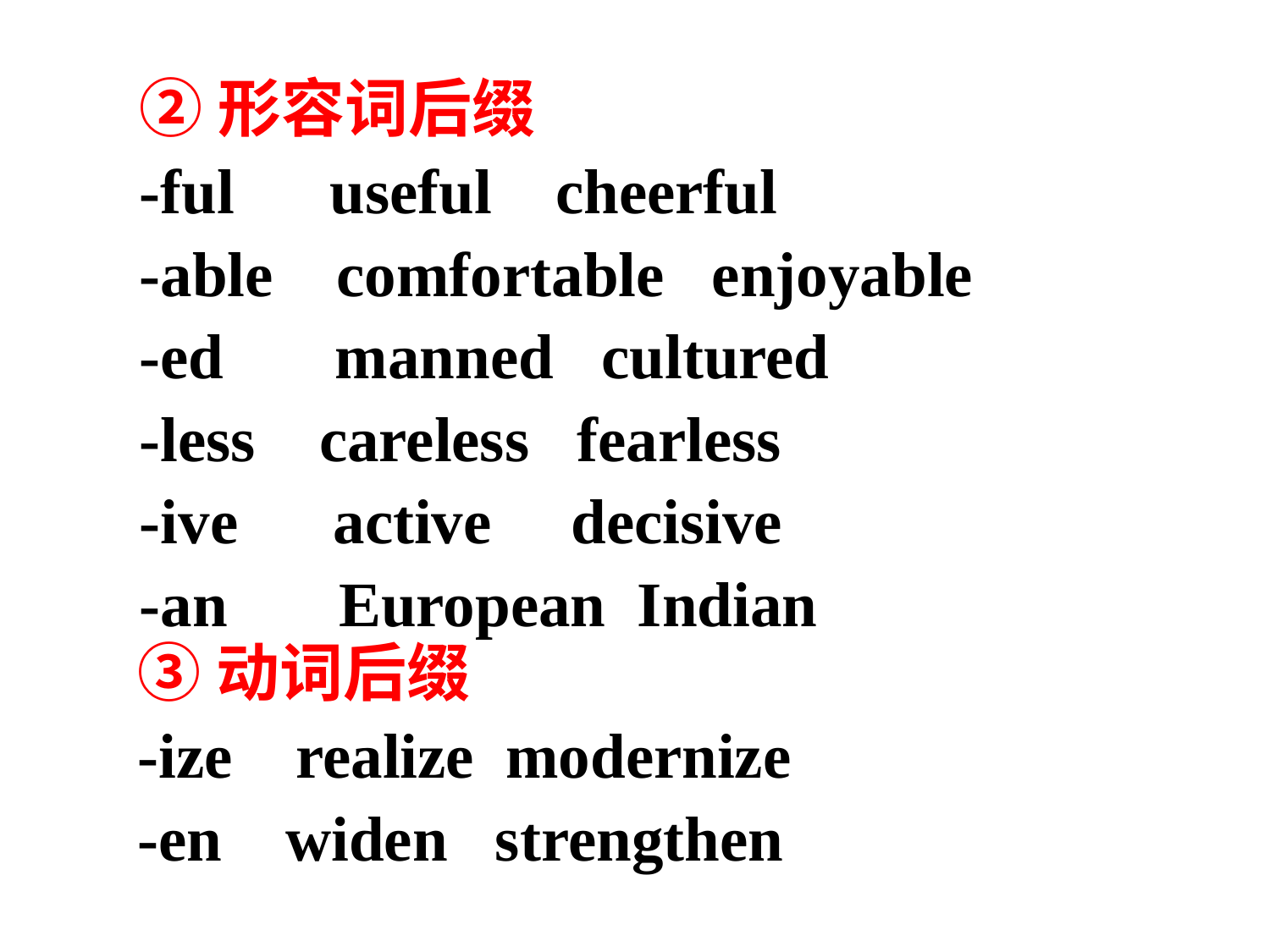

②形容词后缀
-ful      useful    cheerful
-able    comfortable   enjoyable
-ed       manned   cultured
-less    careless   fearless
-ive      active     decisive
-an       European  Indian
③动词后缀
-ize    realize  modernize
-en    widen   strengthen